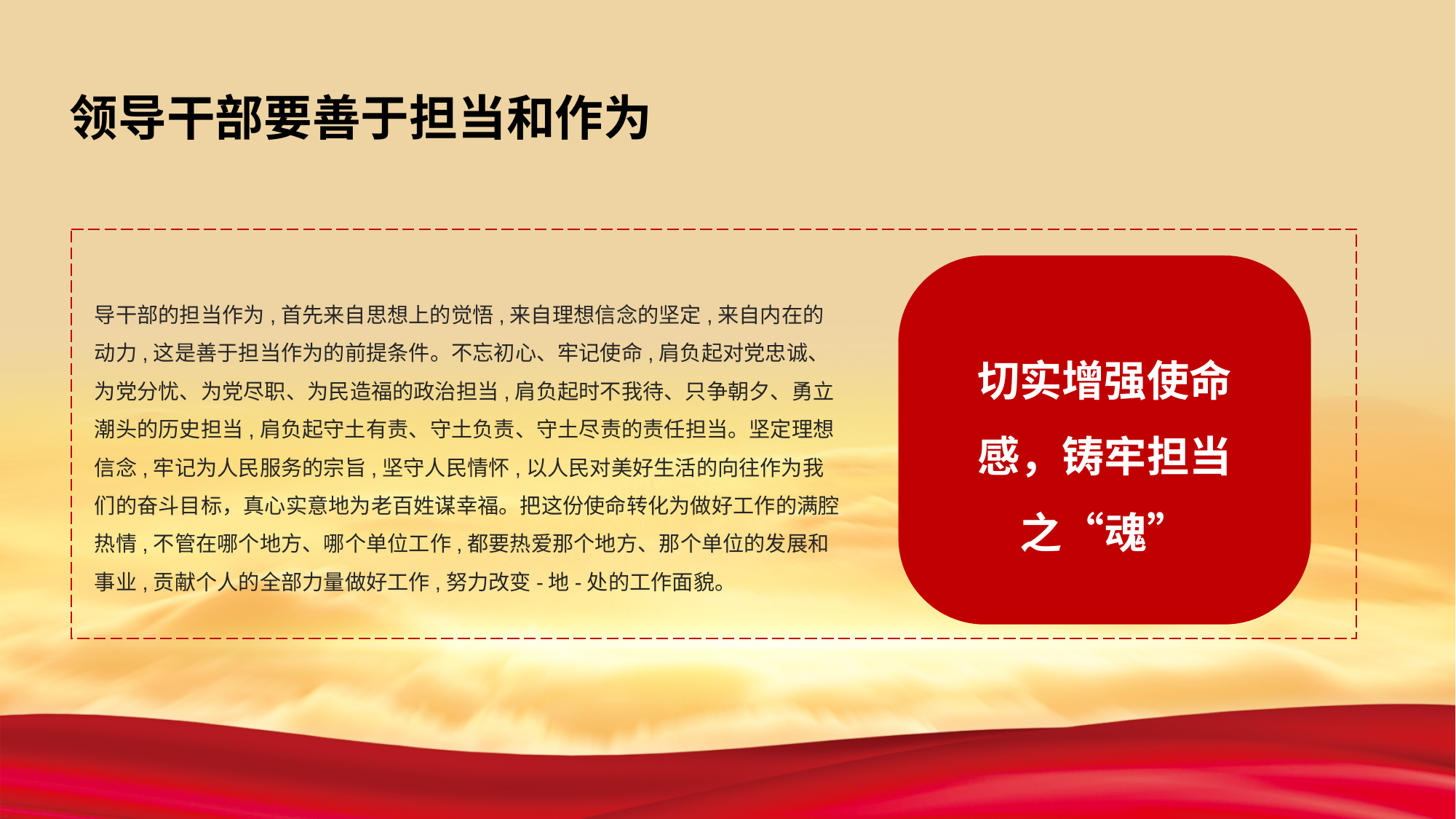

领导干部要善于担当和作为

导干部的担当作为,首先来自思想上的觉悟,来自理想信念的坚定,来自内在的动力,这是善于担当作为的前提条件。不忘初心、牢记使命,肩负起对党忠诚、为党分忧、为党尽职、为民造福的政治担当,肩负起时不我待、只争朝夕、勇立潮头的历史担当,肩负起守土有责、守土负责、守土尽责的责任担当。坚定理想信念,牢记为人民服务的宗旨,坚守人民情怀,以人民对美好生活的向往作为我们的奋斗目标，真心实意地为老百姓谋幸福。把这份使命转化为做好工作的满腔热情,不管在哪个地方、哪个单位工作,都要热爱那个地方、那个单位的发展和事业,贡献个人的全部力量做好工作,努力改变-地-处的工作面貌。
切实增强使命感，铸牢担当之“魂”